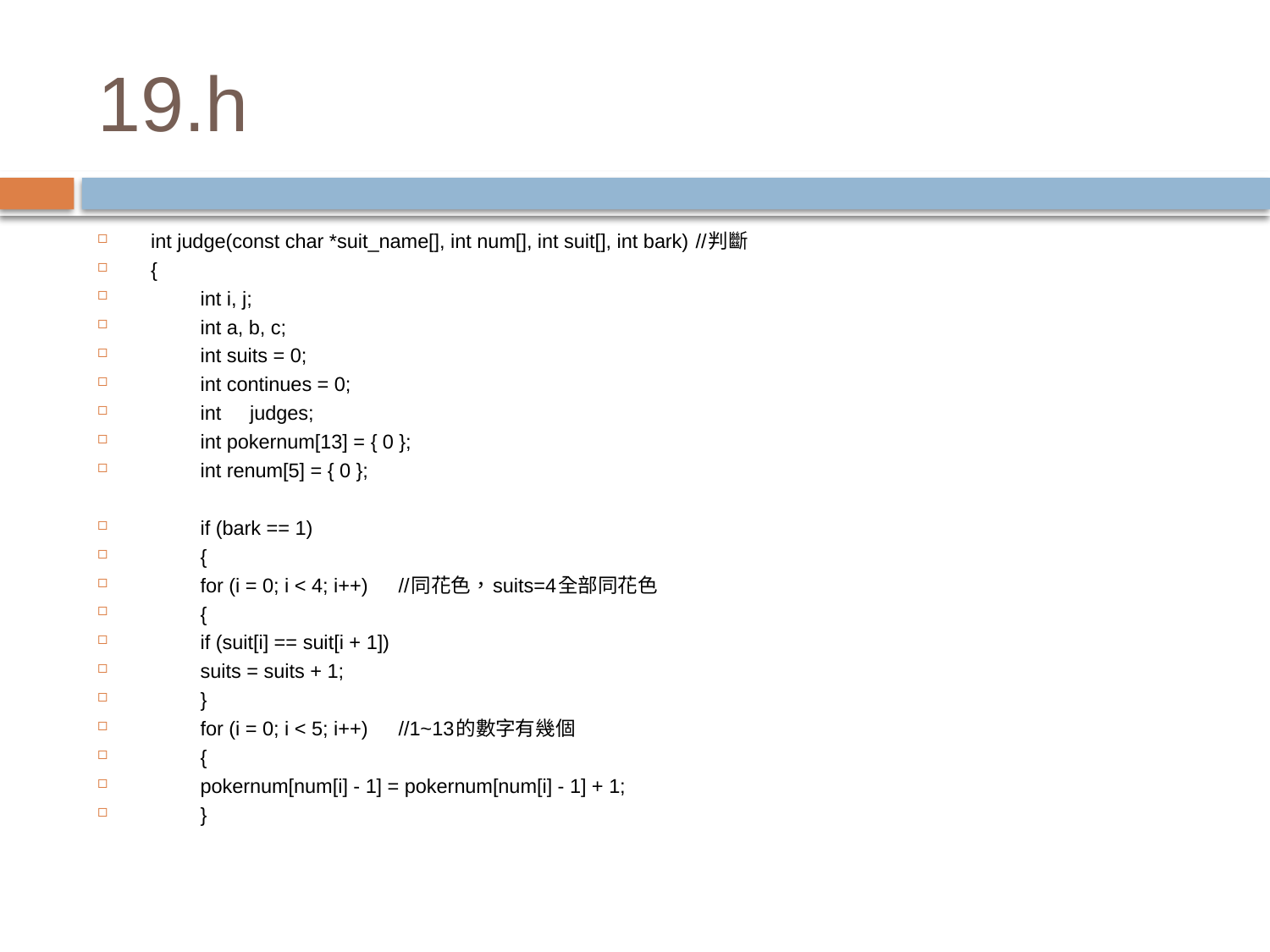

# 19.h
int judge(const char *suit_name[], int num[], int suit[], int bark)				//判斷
{
	int i, j;
	int a, b, c;
	int suits = 0;
	int continues = 0;
	int	judges;
	int pokernum[13] = { 0 };
	int renum[5] = { 0 };

	if (bark == 1)
	{
		for (i = 0; i < 4; i++)				//同花色，suits=4全部同花色
		{
			if (suit[i] == suit[i + 1])
				suits = suits + 1;
		}
		for (i = 0; i < 5; i++)				//1~13的數字有幾個
		{
			pokernum[num[i] - 1] = pokernum[num[i] - 1] + 1;
		}